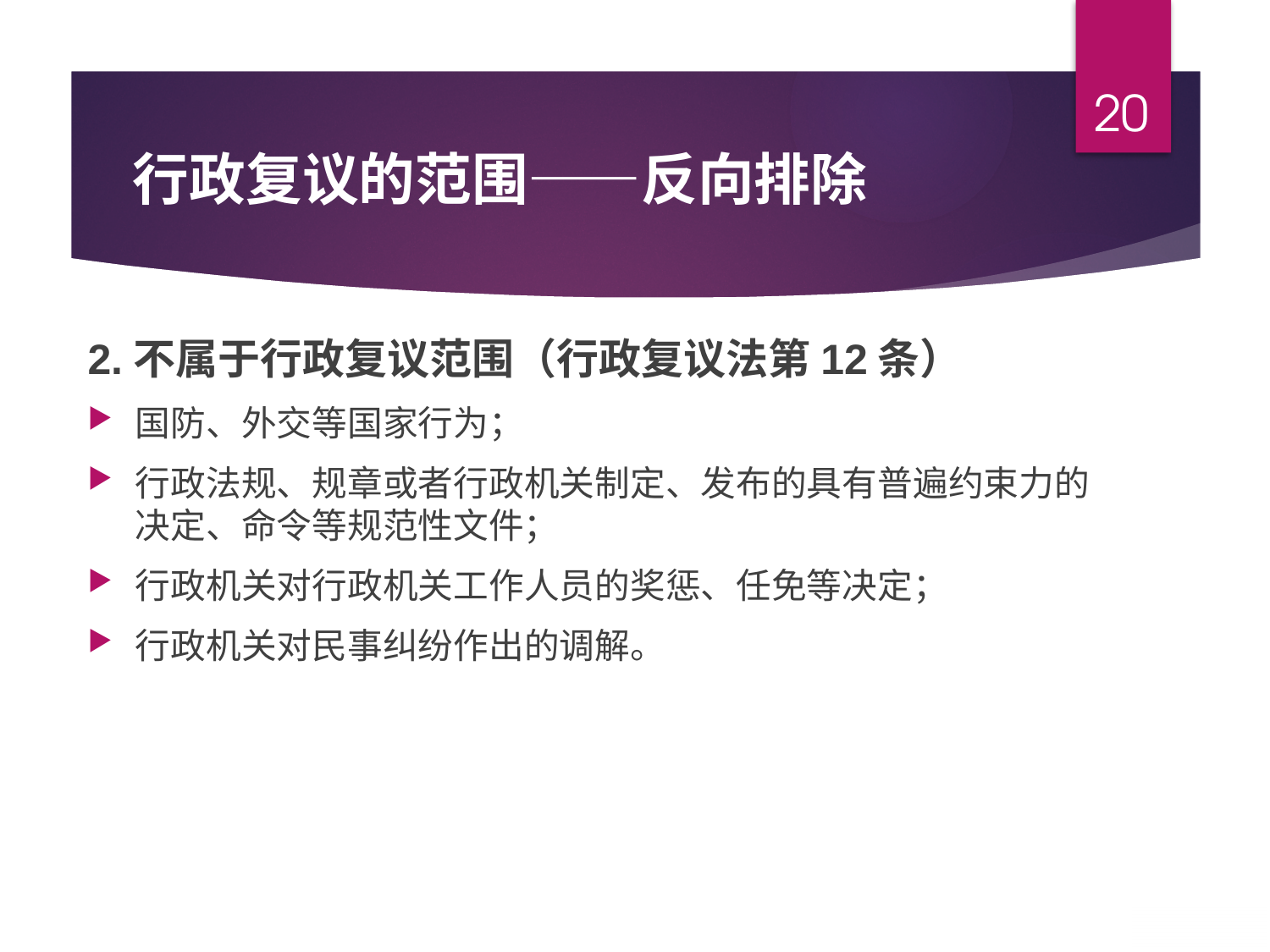

20
# 行政复议的范围——反向排除
2.不属于行政复议范围（行政复议法第12条）
国防、外交等国家行为；
行政法规、规章或者行政机关制定、发布的具有普遍约束力的决定、命令等规范性文件；
行政机关对行政机关工作人员的奖惩、任免等决定；
行政机关对民事纠纷作出的调解。